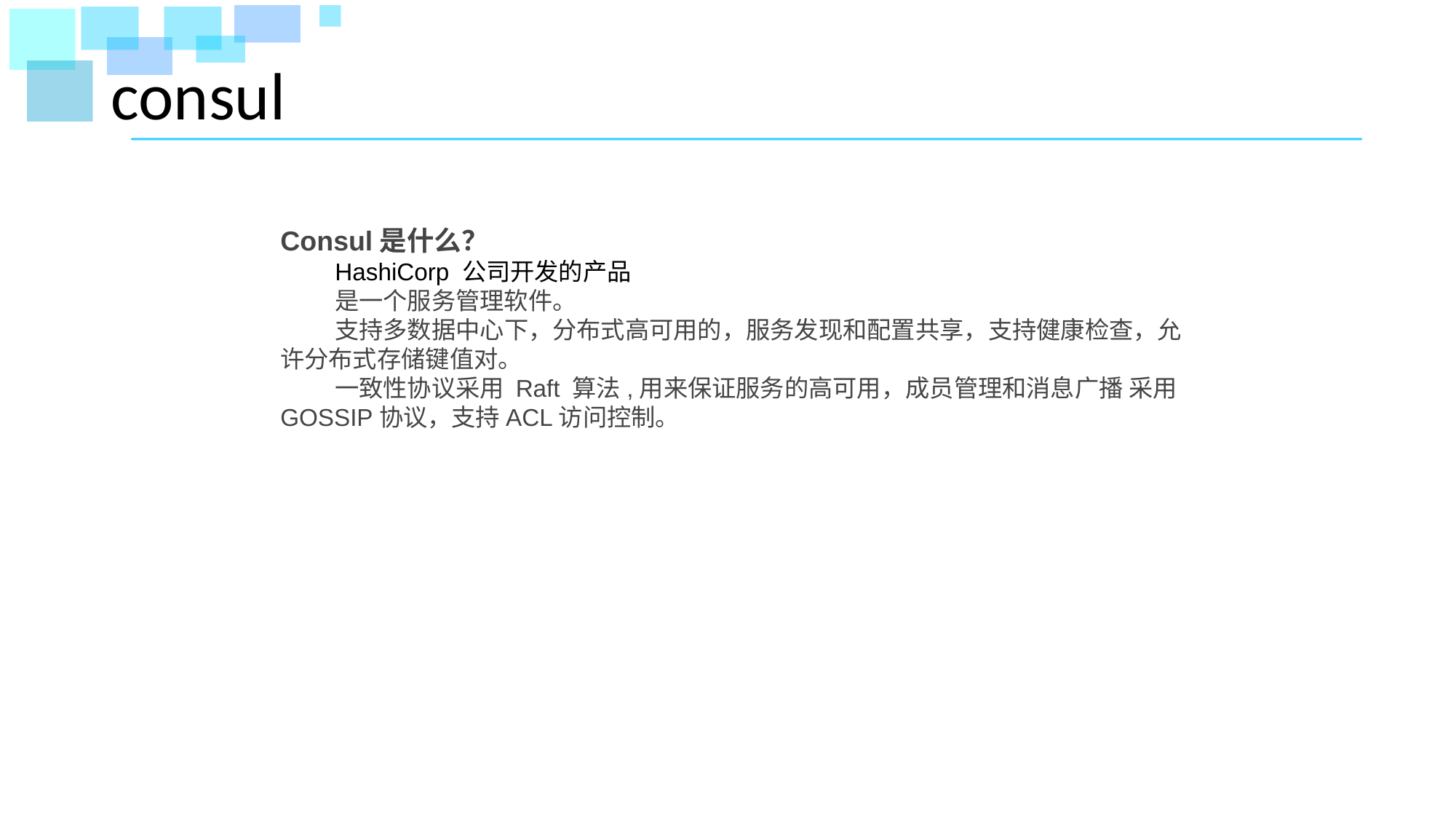

# consul
Consul是什么？
HashiCorp 公司开发的产品
是一个服务管理软件。
支持多数据中心下，分布式高可用的，服务发现和配置共享，支持健康检查，允许分布式存储键值对。
一致性协议采用 Raft 算法,用来保证服务的高可用，成员管理和消息广播 采用GOSSIP协议，支持ACL访问控制。